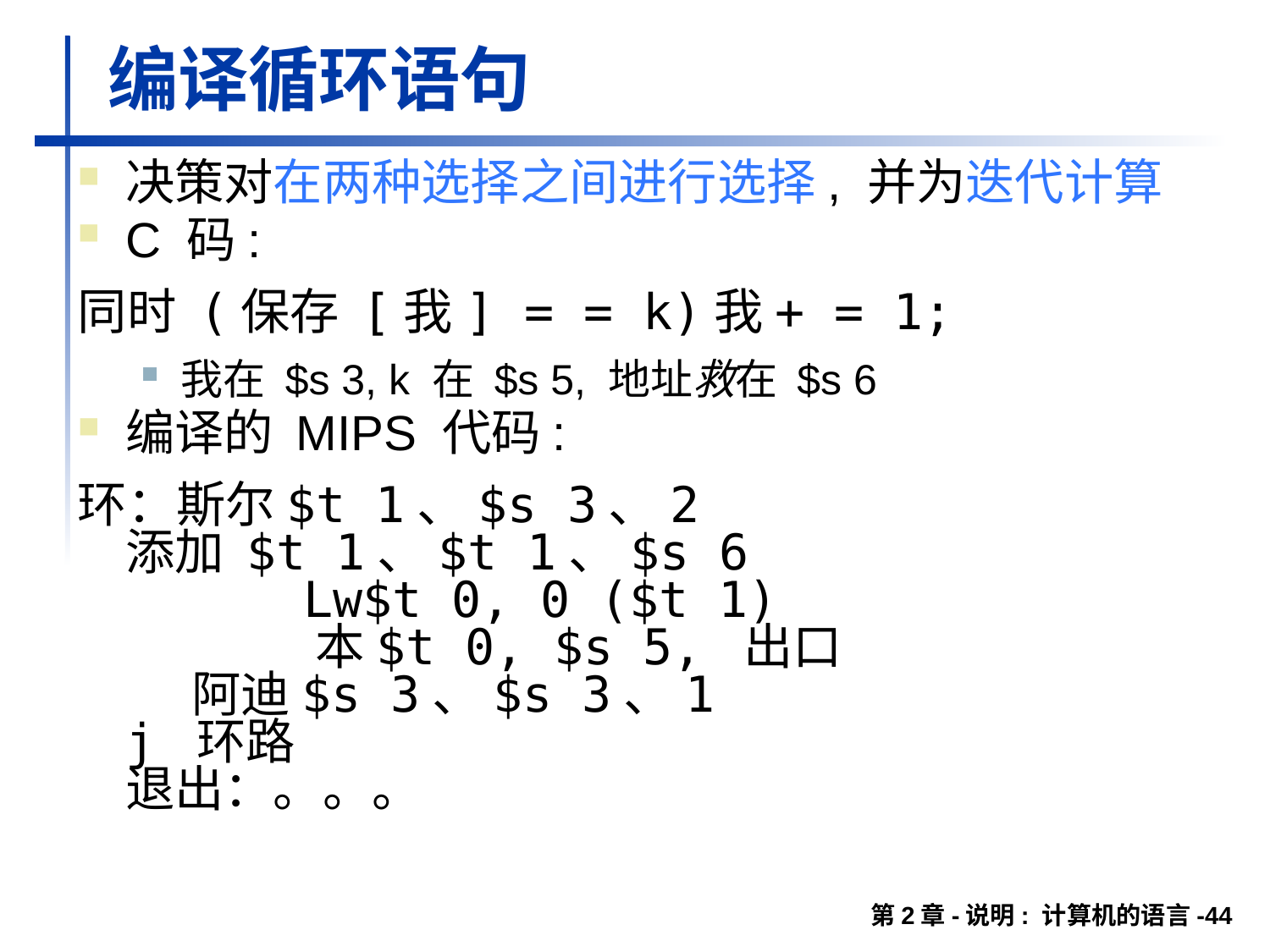

# 编译循环语句
决策对在两种选择之间进行选择, 并为迭代计算
C 码:
同时 (保存 [我] = = k)我+ = 1;
我在 $s 3, k 在 $s 5, 地址救在 $s 6
编译的 MIPS 代码:
环：斯尔$t 1、$s 3、2
添加 $t 1、$t 1、$s 6
      Lw$t 0, 0 ($t 1)
      本$t 0, $s 5, 出口
      阿迪$s 3、$s 3、1
j 环路
退出：。。。
第2章-说明: 计算机的语言-44